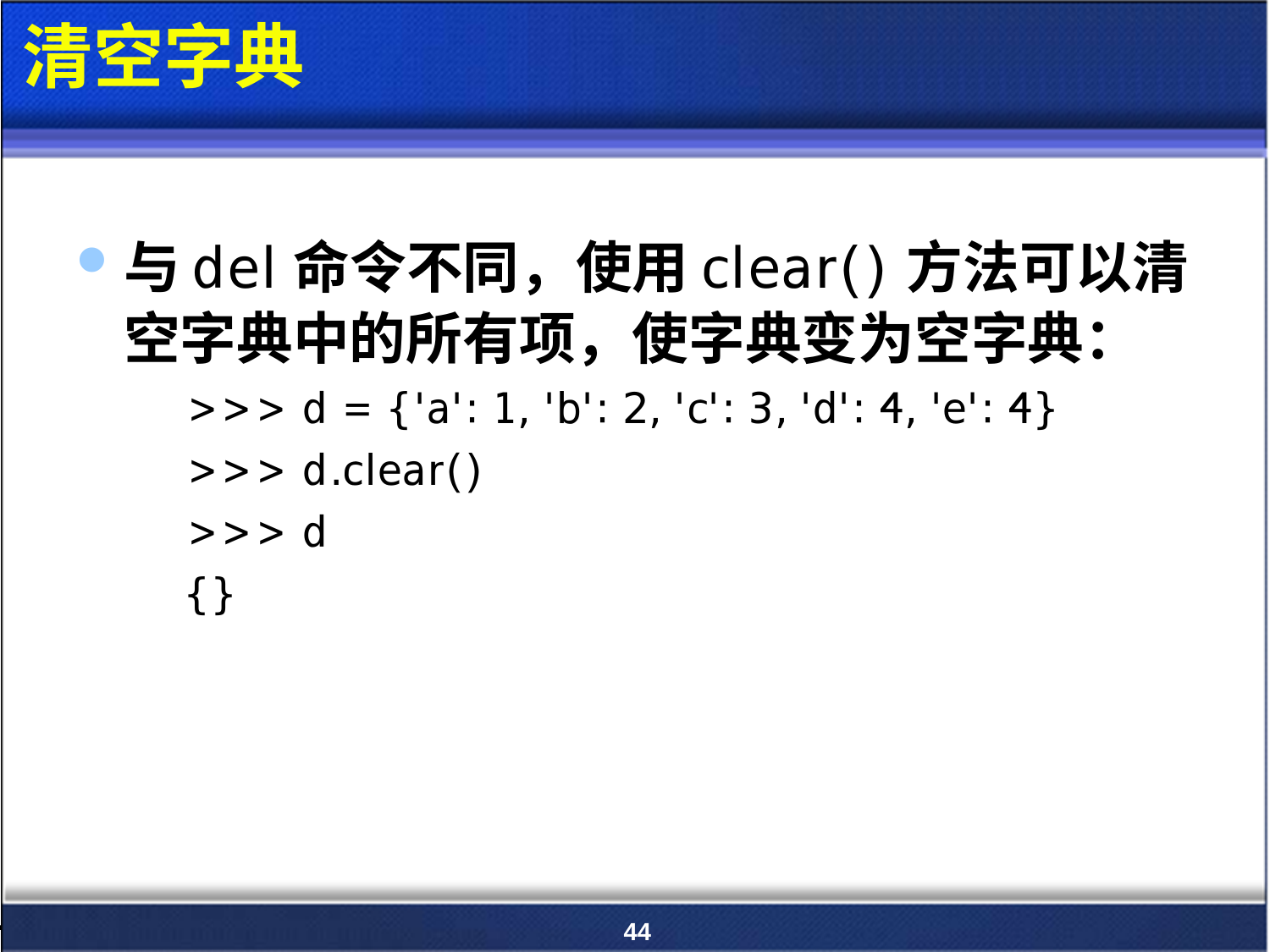

# 清空字典
与del命令不同，使用clear()方法可以清空字典中的所有项，使字典变为空字典：
>>> d = {'a': 1, 'b': 2, 'c': 3, 'd': 4, 'e': 4}
>>> d.clear()
>>> d
{}

44